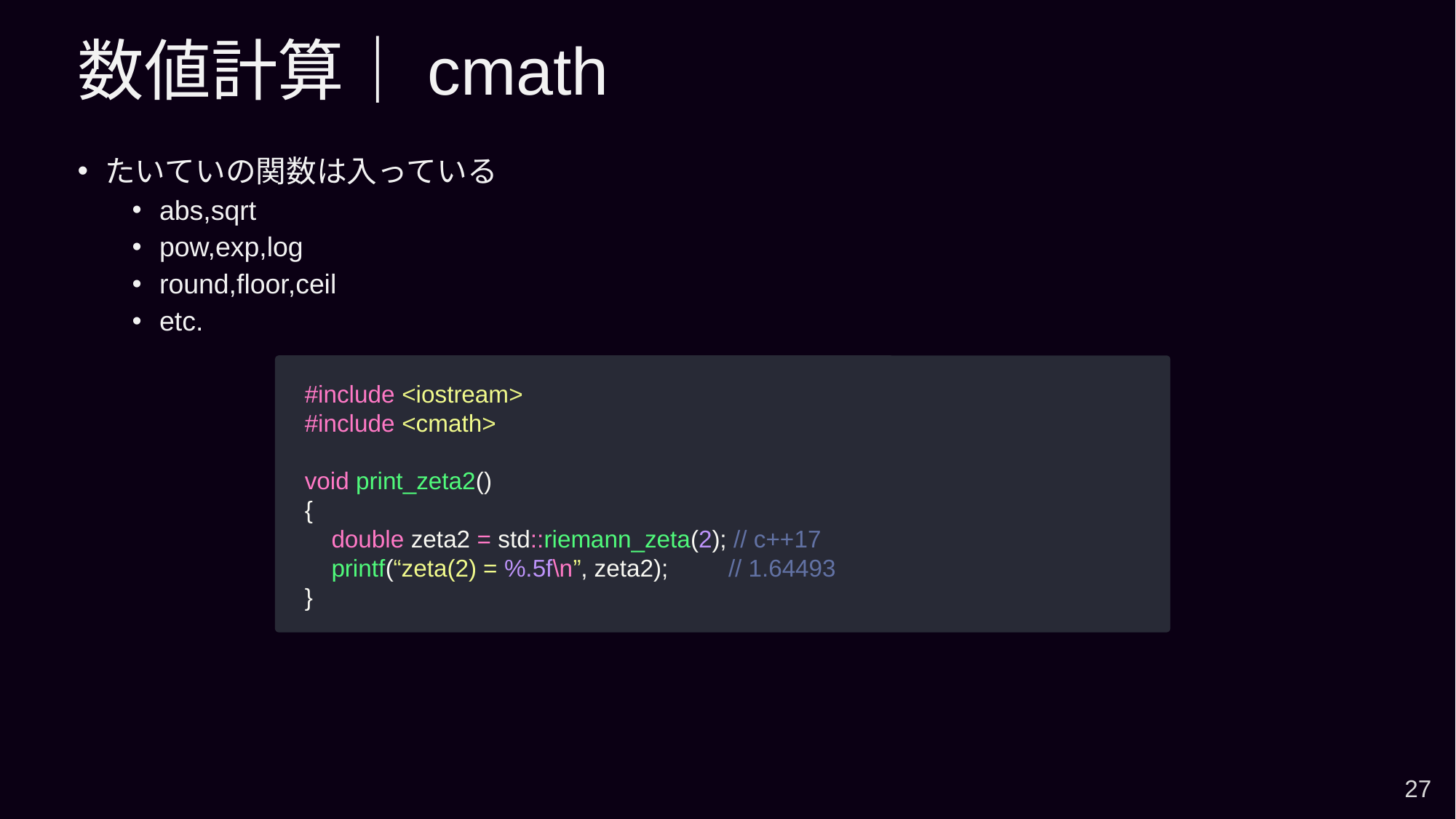

# 数値計算｜cmath
たいていの関数は入っている
abs,sqrt
pow,exp,log
round,floor,ceil
etc.

#include <iostream>
#include <cmath>
void print_zeta2()
{
    double zeta2 = std::riemann_zeta(2); // c++17
    printf(“zeta(2) = %.5f\n”, zeta2);　　// 1.64493
}
27